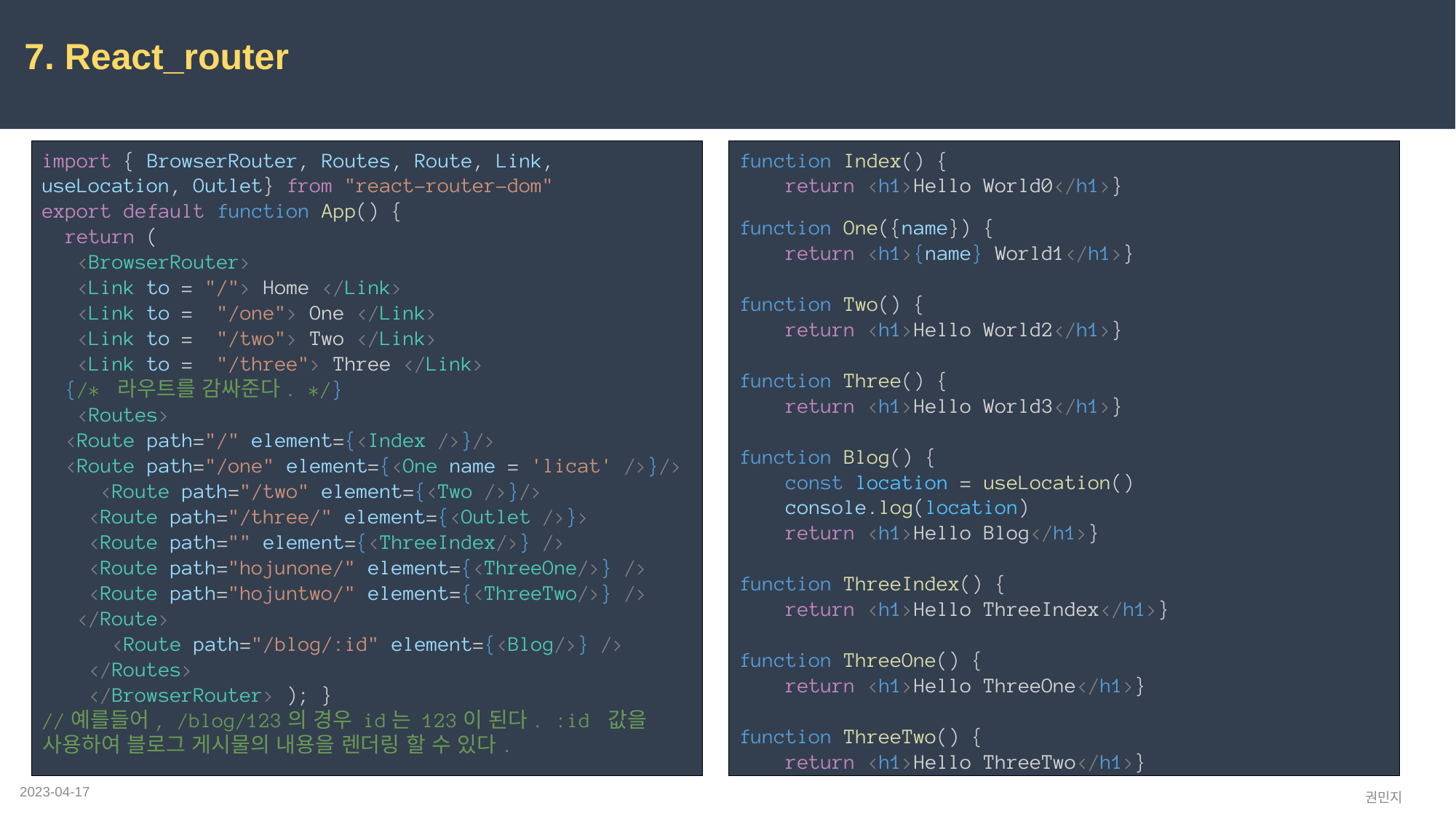

7. React_router
import { BrowserRouter, Routes, Route, Link, useLocation, Outlet} from "react-router-dom"
export default function App() {
  return (
   <BrowserRouter>
   <Link to = "/"> Home </Link>
   <Link to =  "/one"> One </Link>
   <Link to =  "/two"> Two </Link>
   <Link to =  "/three"> Three </Link>
  {/* 라우트를 감싸준다. */}
   <Routes>
  <Route path="/" element={<Index />}/>
  <Route path="/one" element={<One name = 'licat' />}/>
     <Route path="/two" element={<Two />}/>
    <Route path="/three/" element={<Outlet />}>
    <Route path="" element={<ThreeIndex/>} />
    <Route path="hojunone/" element={<ThreeOne/>} />
    <Route path="hojuntwo/" element={<ThreeTwo/>} />
   </Route>
      <Route path="/blog/:id" element={<Blog/>} />
    </Routes>
    </BrowserRouter> ); }
//예를들어, /blog/123의 경우 id는 123이 된다. :id 값을 사용하여 블로그 게시물의 내용을 렌더링 할 수 있다.

function Index() {
    return <h1>Hello World0</h1>}

function One({name}) {
    return <h1>{name} World1</h1>}
function Two() {
    return <h1>Hello World2</h1>}
function Three() {
    return <h1>Hello World3</h1>}

function Blog() {
    const location = useLocation()
    console.log(location)
    return <h1>Hello Blog</h1>}

function ThreeIndex() {
    return <h1>Hello ThreeIndex</h1>}
function ThreeOne() {
    return <h1>Hello ThreeOne</h1>}
function ThreeTwo() {
    return <h1>Hello ThreeTwo</h1>}

2023-04-17
권민지